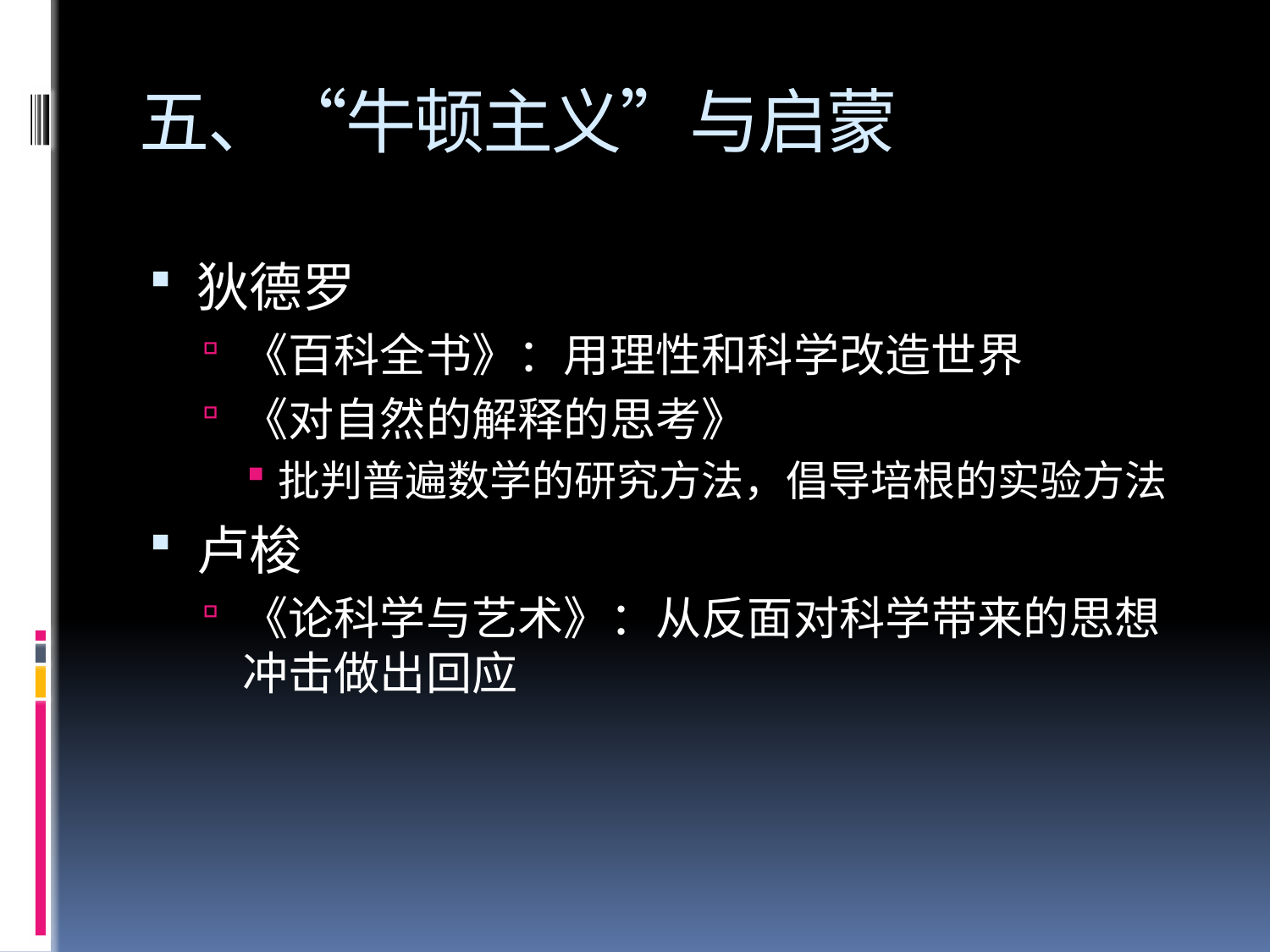

# 五、“牛顿主义”与启蒙
狄德罗
《百科全书》：用理性和科学改造世界
《对自然的解释的思考》
批判普遍数学的研究方法，倡导培根的实验方法
卢梭
《论科学与艺术》：从反面对科学带来的思想冲击做出回应